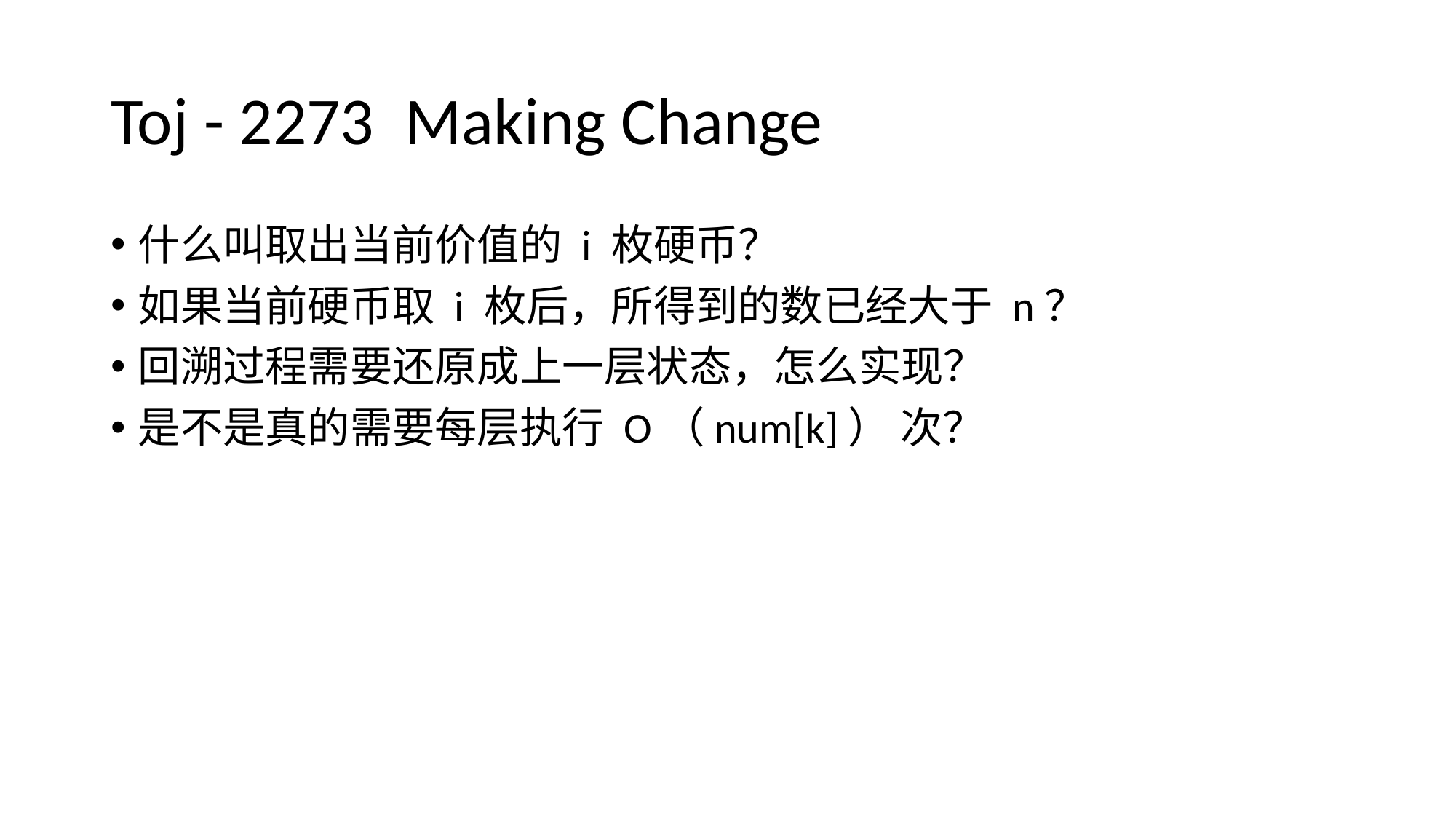

# Toj - 2273  Making Change
什么叫取出当前价值的 i 枚硬币？
如果当前硬币取 i 枚后，所得到的数已经大于 n？
回溯过程需要还原成上一层状态，怎么实现？
是不是真的需要每层执行 O（num[k]） 次？